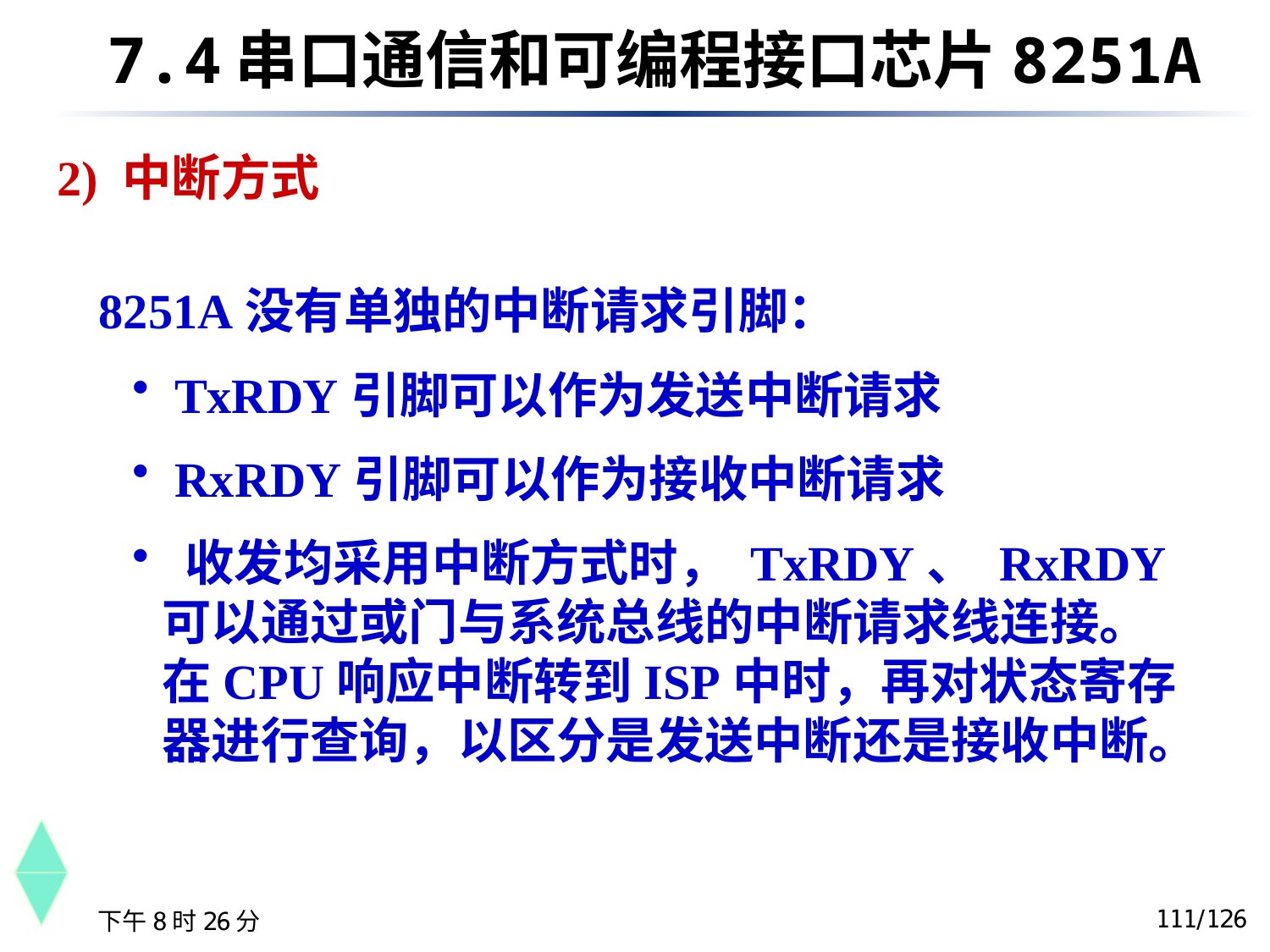

7.4	串口通信和可编程接口芯片8251A
2) 中断方式
8251A没有单独的中断请求引脚：
 TxRDY引脚可以作为发送中断请求
 RxRDY引脚可以作为接收中断请求
 收发均采用中断方式时， TxRDY、 RxRDY可以通过或门与系统总线的中断请求线连接。在CPU响应中断转到ISP中时，再对状态寄存器进行查询，以区分是发送中断还是接收中断。
111/126
下午8时26分